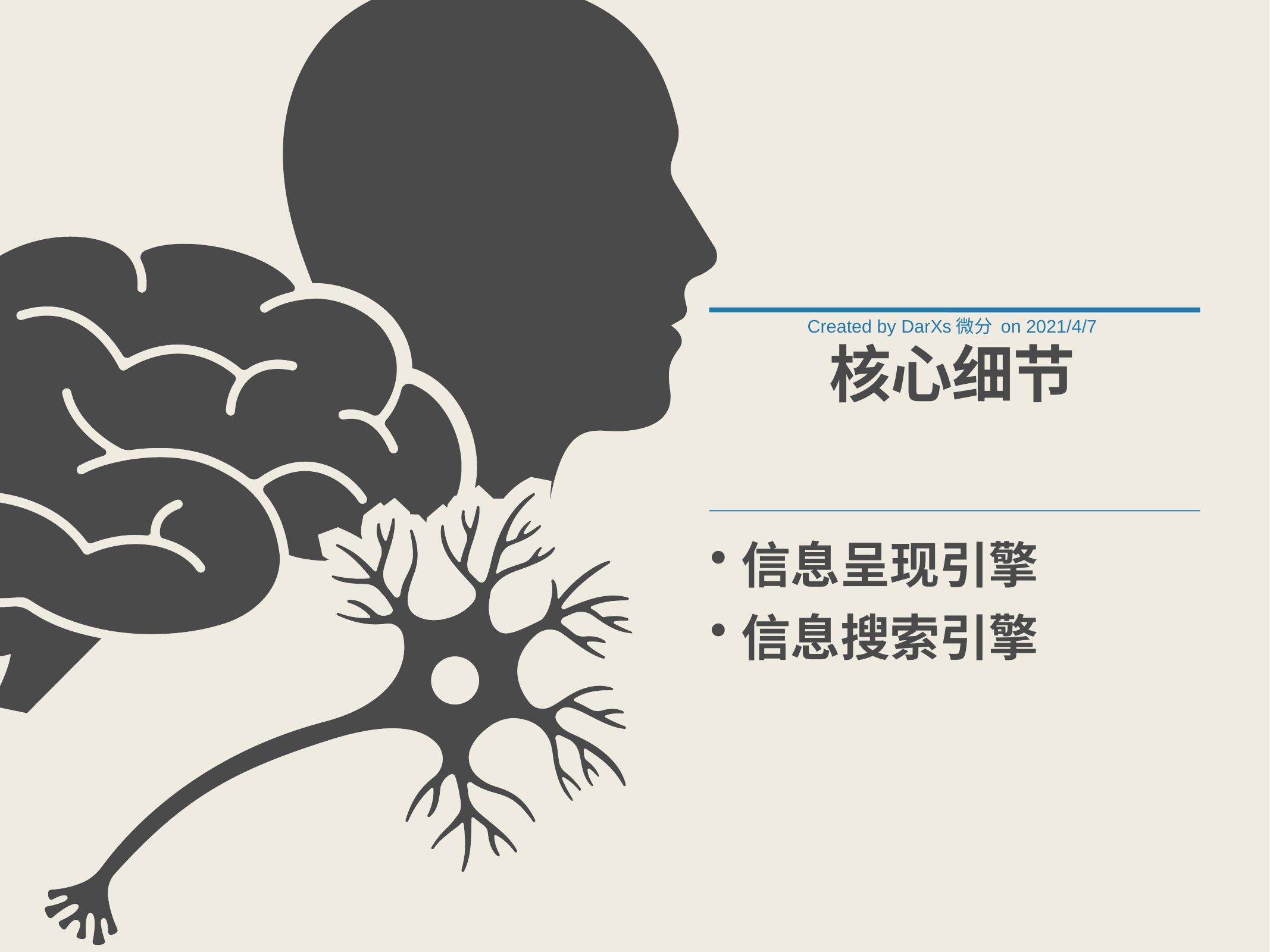

Created by DarXs微分 on 2021/4/7
# 核心细节

信息呈现引擎
信息搜索引擎